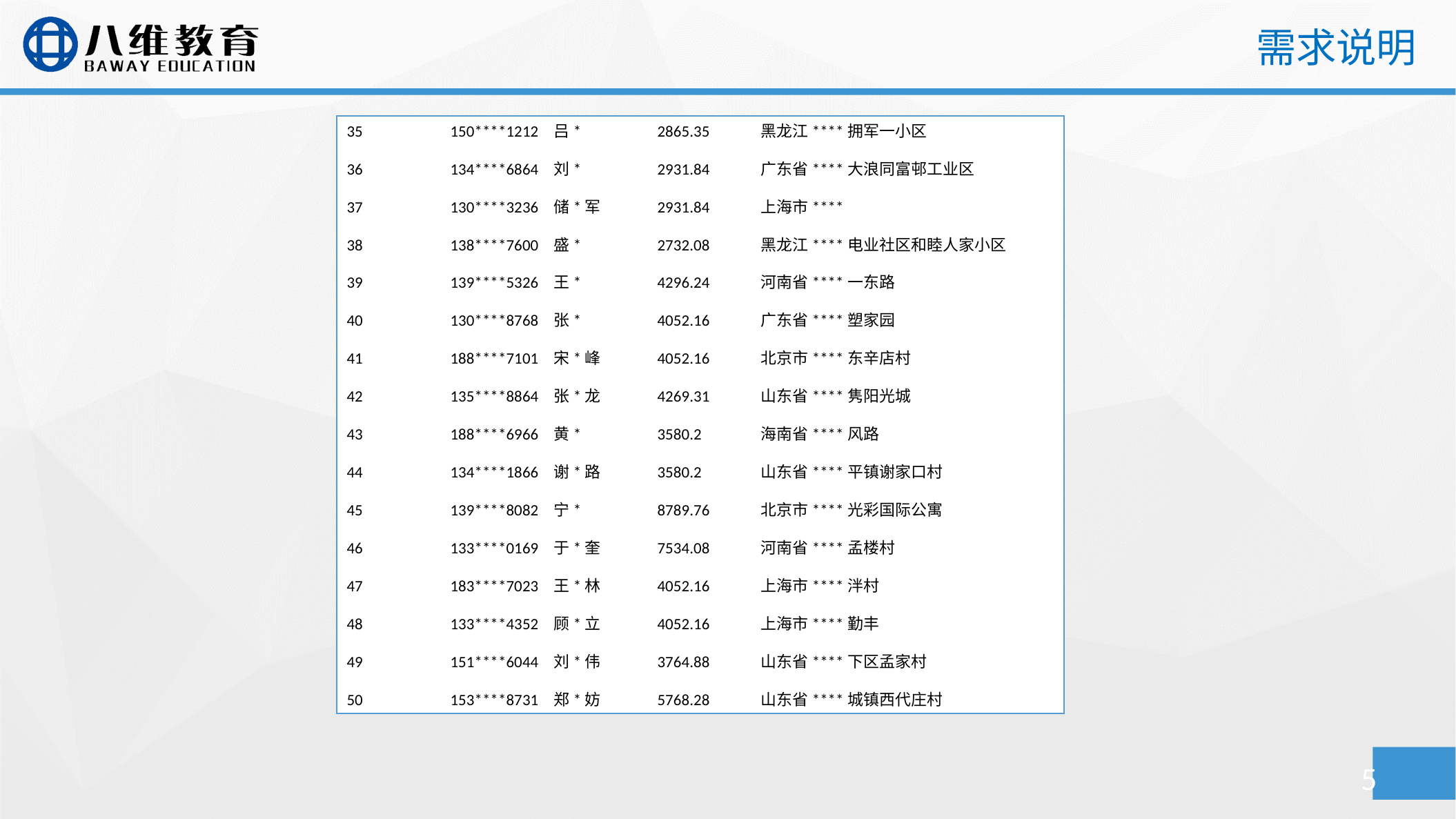

需求说明
35	150****1212	吕*	2865.35	黑龙江****拥军一小区

36	134****6864	刘*	2931.84	广东省****大浪同富邨工业区

37	130****3236	储*军	2931.84	上海市****

38	138****7600	盛*	2732.08	黑龙江****电业社区和睦人家小区

39	139****5326	王*	4296.24	河南省****一东路

40	130****8768	张*	4052.16	广东省****塑家园

41	188****7101	宋*峰	4052.16	北京市****东辛店村

42	135****8864	张*龙	4269.31	山东省****隽阳光城

43	188****6966	黄*	3580.2	海南省****风路

44	134****1866	谢*路	3580.2	山东省****平镇谢家口村

45	139****8082	宁*	8789.76	北京市****光彩国际公寓

46	133****0169	于*奎	7534.08	河南省****孟楼村

47	183****7023	王*林	4052.16	上海市****泮村

48	133****4352	顾*立	4052.16	上海市****勤丰

49	151****6044	刘*伟	3764.88	山东省****下区孟家村

50	153****8731	郑*妨	5768.28	山东省****城镇西代庄村